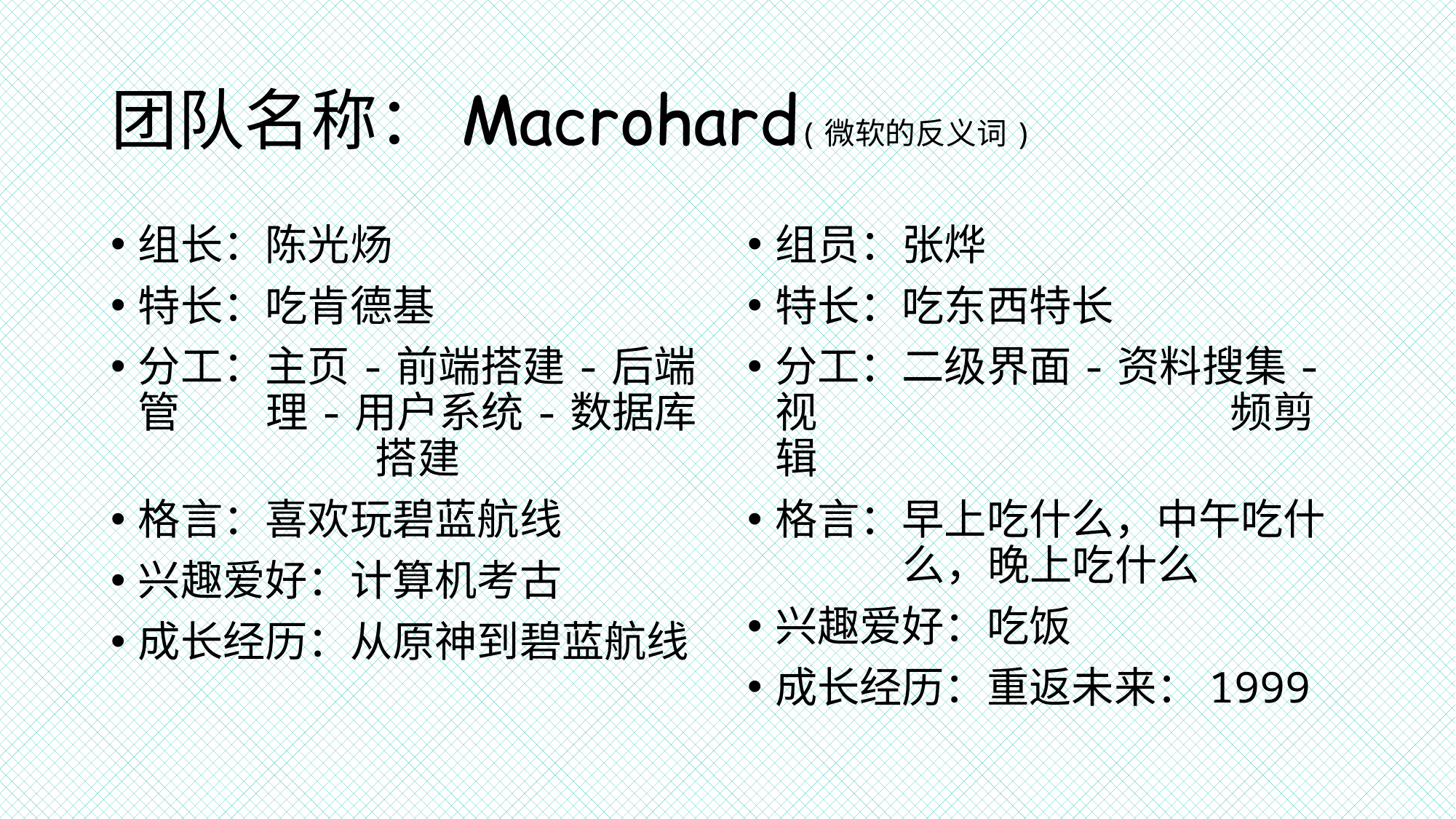

# 团队名称：Macrohard(微软的反义词)
组长：陈光炀
特长：吃肯德基
分工：主页-前端搭建-后端管	  理-用户系统-数据库	   	  搭建
格言：喜欢玩碧蓝航线
兴趣爱好：计算机考古
成长经历：从原神到碧蓝航线

组员：张烨
特长：吃东西特长
分工：二级界面-资料搜集-视                                	  频剪辑
格言：早上吃什么，中午吃什           	  么，晚上吃什么
兴趣爱好：吃饭
成长经历：重返未来：1999